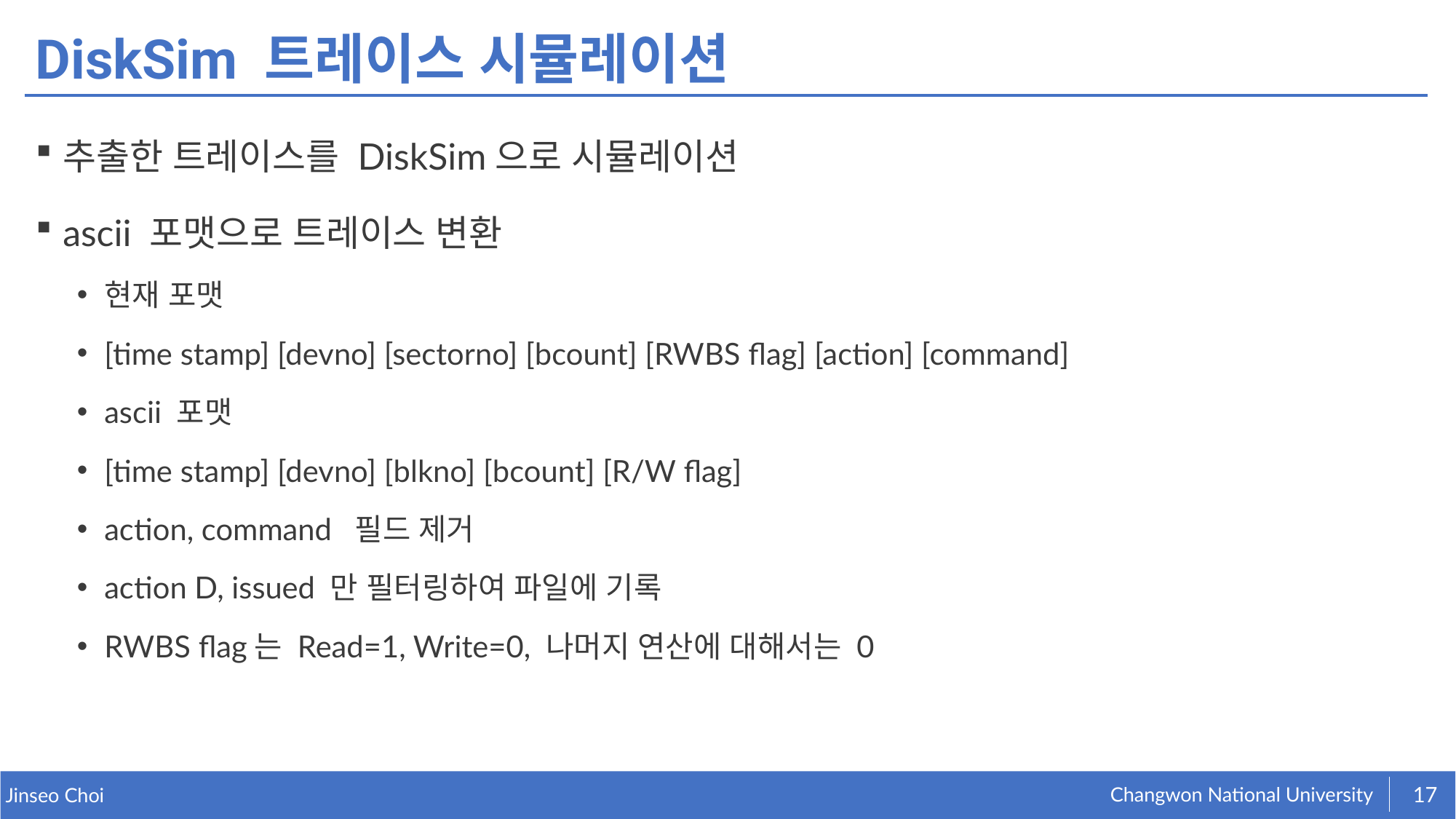

# DiskSim 트레이스 시뮬레이션
추출한 트레이스를 DiskSim으로 시뮬레이션
ascii 포맷으로 트레이스 변환
현재 포맷
[time stamp] [devno] [sectorno] [bcount] [RWBS flag] [action] [command]
ascii 포맷
[time stamp] [devno] [blkno] [bcount] [R/W flag]
action, command  필드 제거
action D, issued 만 필터링하여 파일에 기록
RWBS flag는 Read=1, Write=0, 나머지 연산에 대해서는 0

17